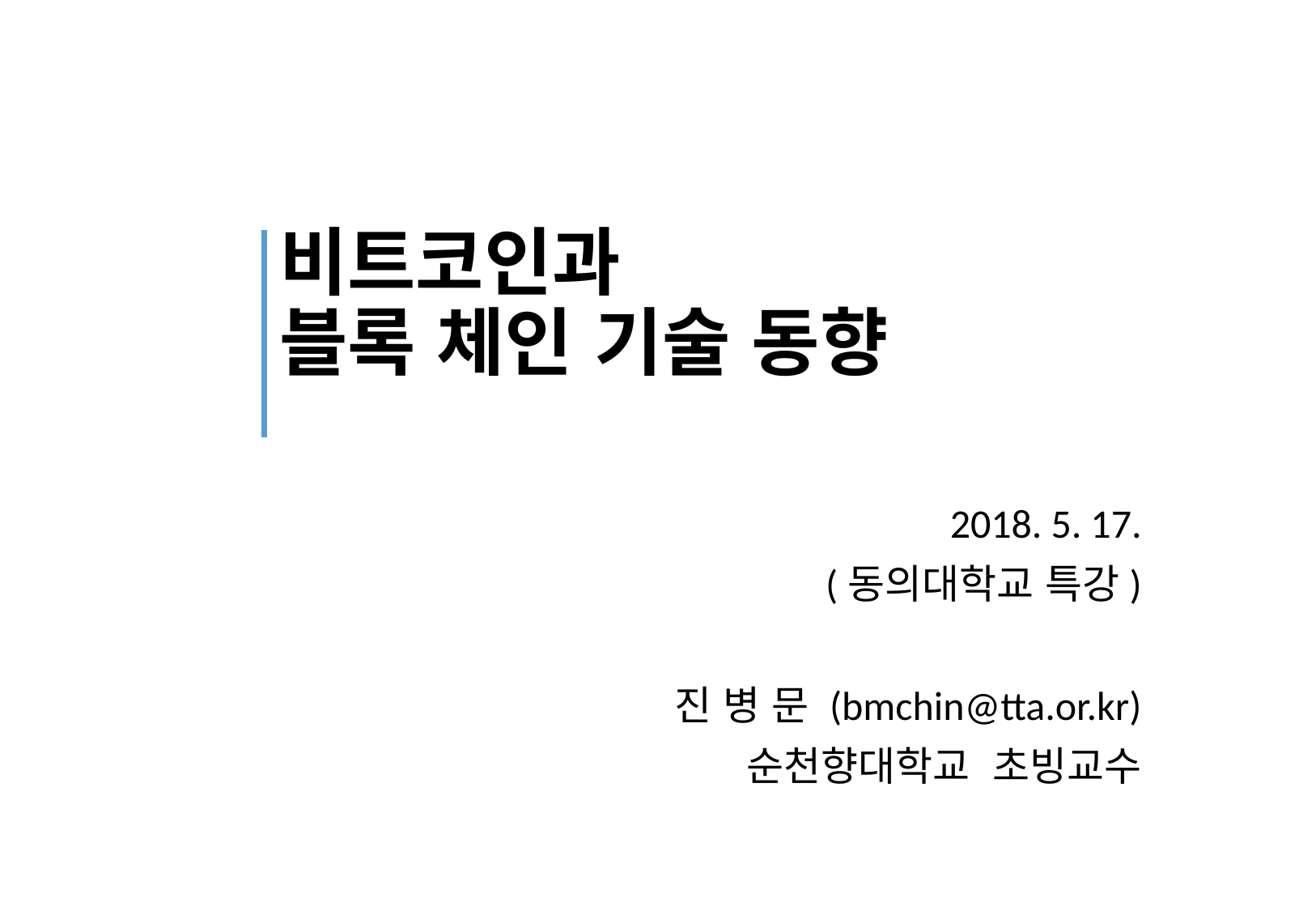

# 비트코인과 블록 체인 기술 동향
2018. 5. 17.
(동의대학교 특강)

진 병 문 (bmchin@tta.or.kr)
순천향대학교  초빙교수